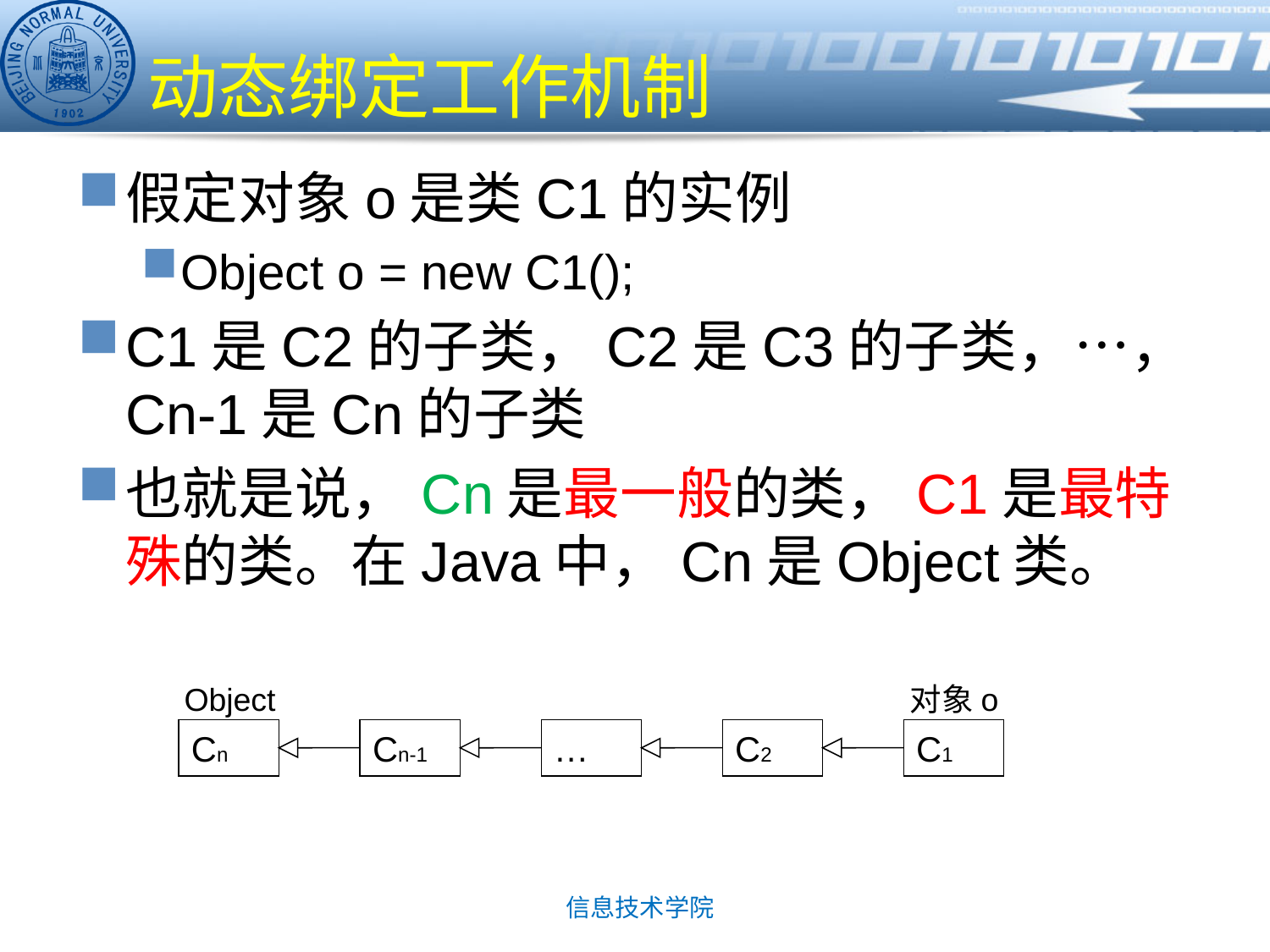

# 动态绑定工作机制
假定对象o是类C1的实例
Object o = new C1();
C1是C2的子类，C2是C3的子类，…，Cn-1是Cn的子类
也就是说，Cn是最一般的类，C1是最特殊的类。在Java中，Cn是Object类。
Object
对象o
Cn
Cn-1
…
C2
C1

22